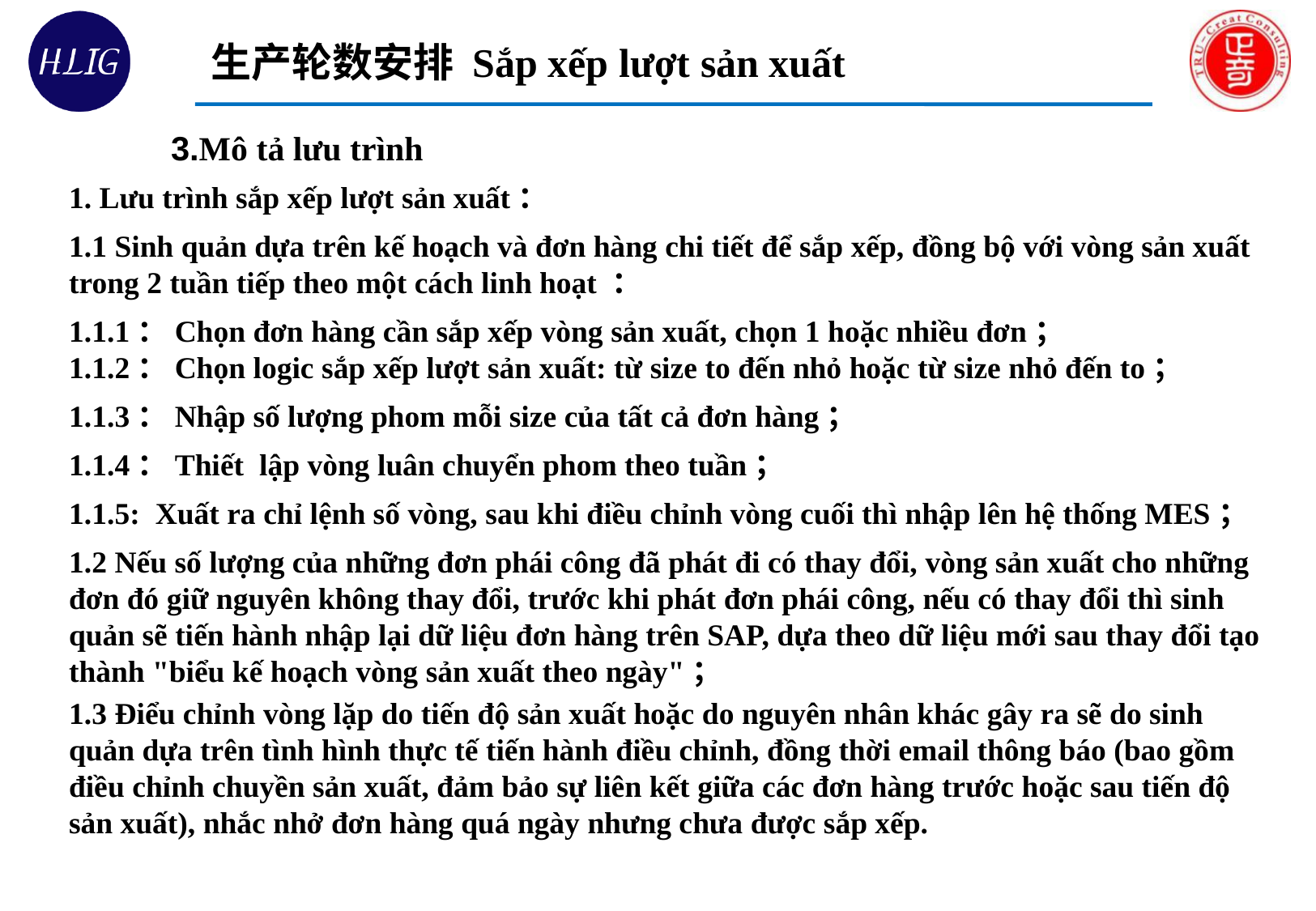

生产轮数安排 Sắp xếp lượt sản xuất
3.Mô tả lưu trình
1. Lưu trình sắp xếp lượt sản xuất：
1.1 Sinh quản dựa trên kế hoạch và đơn hàng chi tiết để sắp xếp, đồng bộ với vòng sản xuất trong 2 tuần tiếp theo một cách linh hoạt ：
1.1.1：Chọn đơn hàng cần sắp xếp vòng sản xuất, chọn 1 hoặc nhiều đơn；
1.1.2：Chọn logic sắp xếp lượt sản xuất: từ size to đến nhỏ hoặc từ size nhỏ đến to；
1.1.3：Nhập số lượng phom mỗi size của tất cả đơn hàng；
1.1.4：Thiết  lập vòng luân chuyển phom theo tuần；
1.1.5:  Xuất ra chỉ lệnh số vòng, sau khi điều chỉnh vòng cuối thì nhập lên hệ thống MES；
1.2 Nếu số lượng của những đơn phái công đã phát đi có thay đổi, vòng sản xuất cho những đơn đó giữ nguyên không thay đổi, trước khi phát đơn phái công, nếu có thay đổi thì sinh quản sẽ tiến hành nhập lại dữ liệu đơn hàng trên SAP, dựa theo dữ liệu mới sau thay đổi tạo thành "biểu kế hoạch vòng sản xuất theo ngày"；
1.3 Điểu chỉnh vòng lặp do tiến độ sản xuất hoặc do nguyên nhân khác gây ra sẽ do sinh quản dựa trên tình hình thực tế tiến hành điều chỉnh, đồng thời email thông báo (bao gồm điều chỉnh chuyền sản xuất, đảm bảo sự liên kết giữa các đơn hàng trước hoặc sau tiến độ sản xuất), nhắc nhở đơn hàng quá ngày nhưng chưa được sắp xếp.